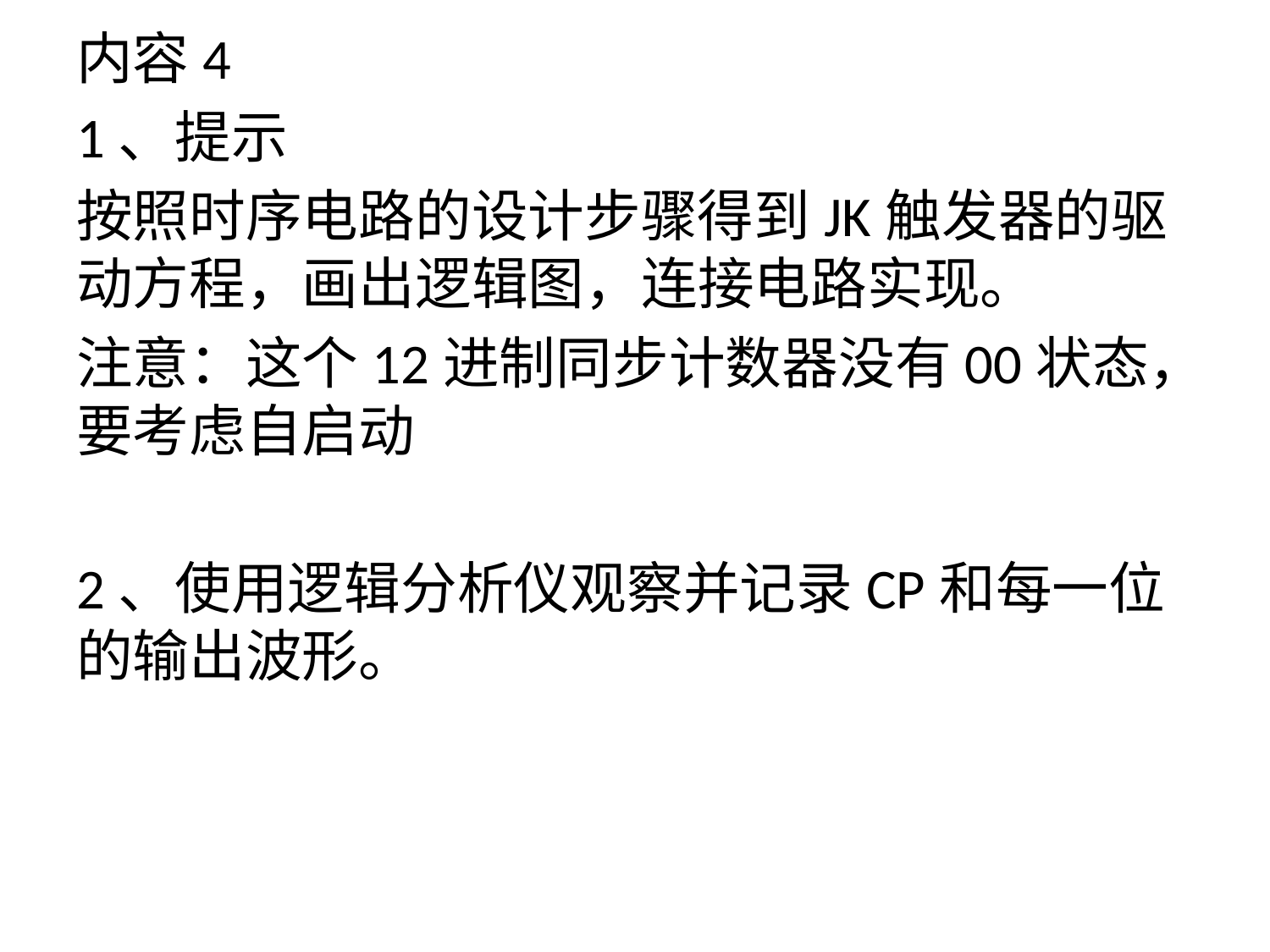

内容4
1、提示
按照时序电路的设计步骤得到JK触发器的驱动方程，画出逻辑图，连接电路实现。
注意：这个12进制同步计数器没有00状态，要考虑自启动

2、使用逻辑分析仪观察并记录CP和每一位的输出波形。